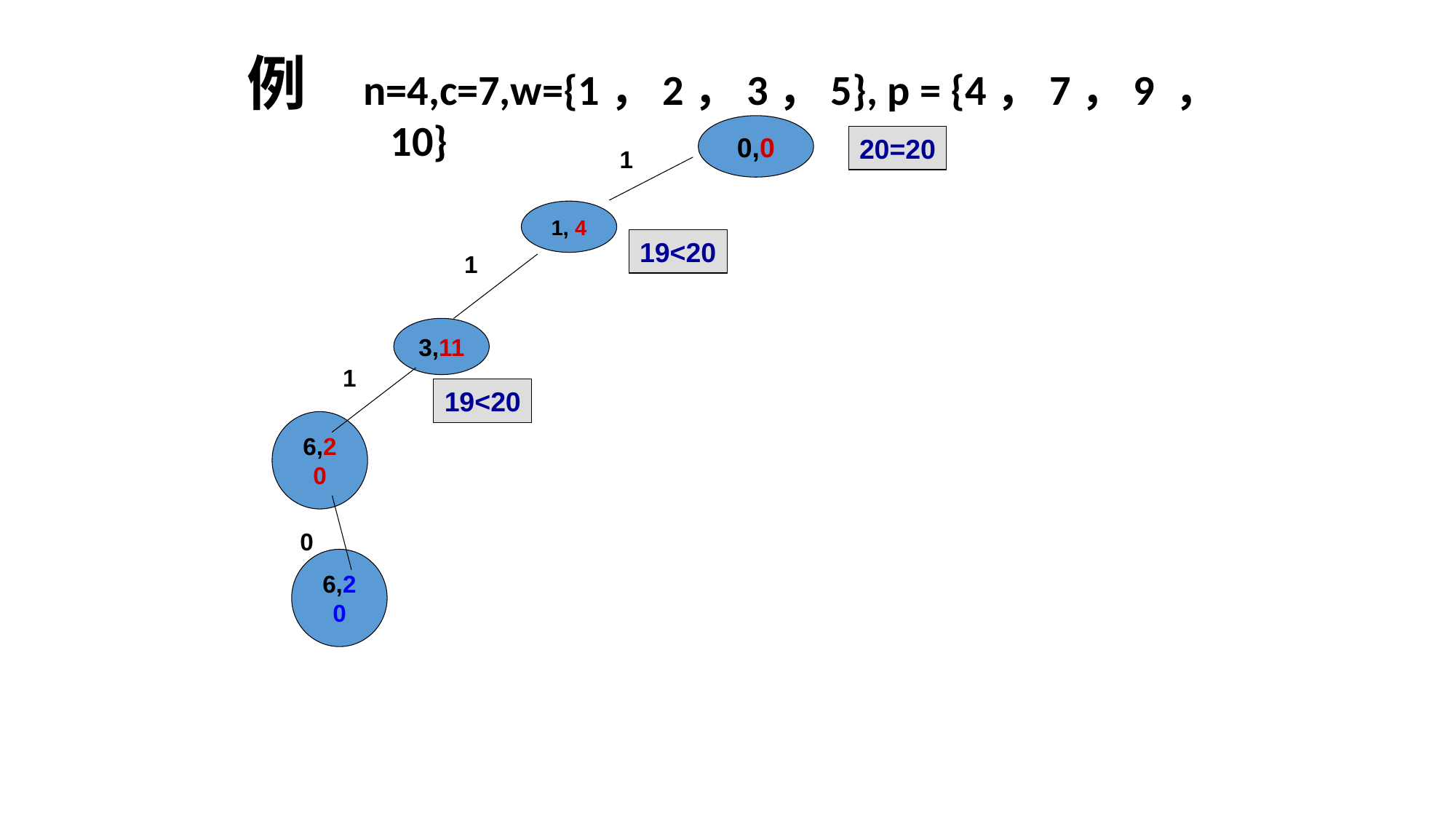

# 例
n=4,c=7,w={1，2，3，5}, p = {4，7，9 ， 10}
0,0
20=20
1

1, 4
19<20
1

3,11
1

19<20
6,20

0
6,20
49